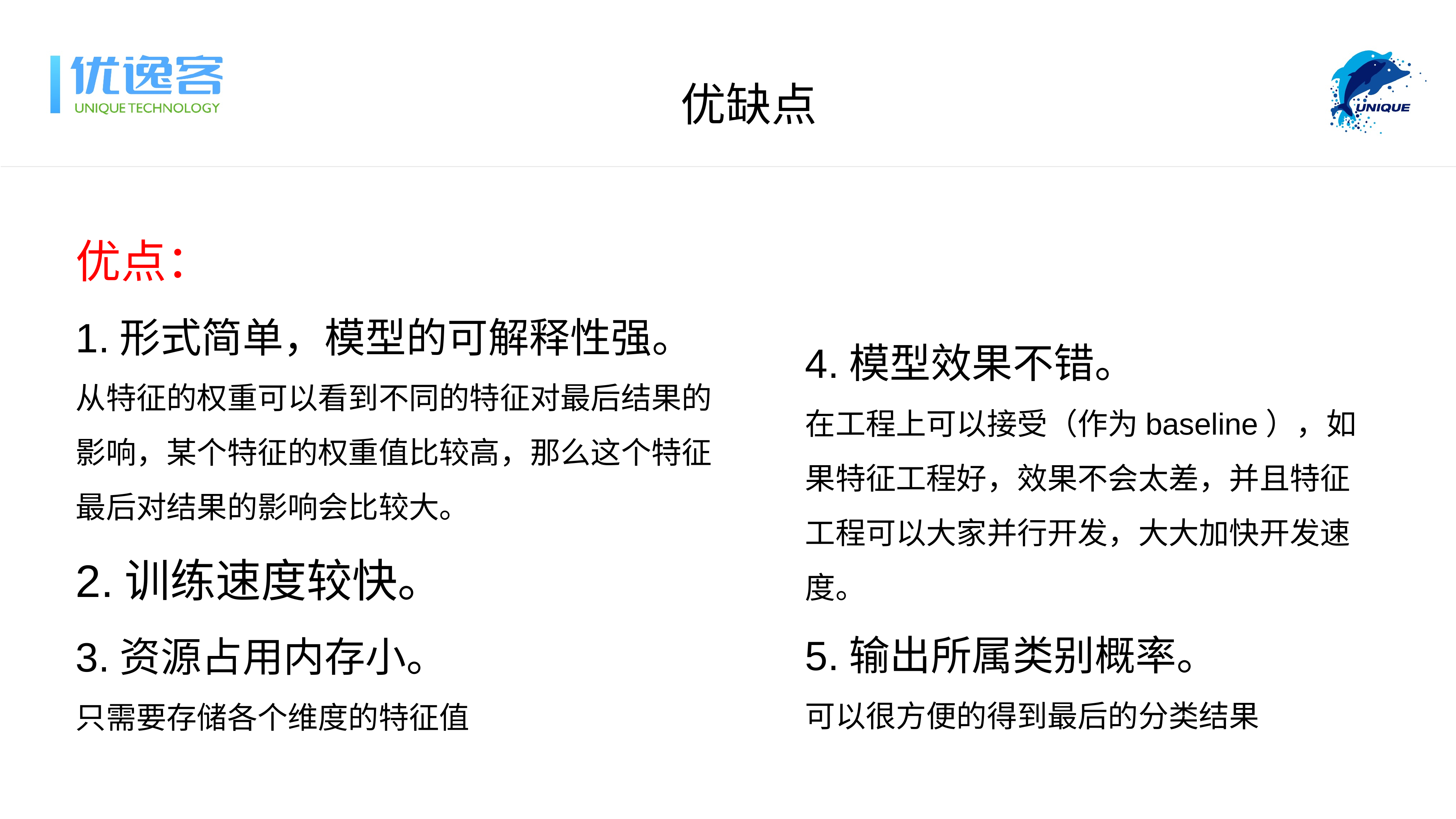

优缺点
优点：
1.形式简单，模型的可解释性强。
从特征的权重可以看到不同的特征对最后结果的影响，某个特征的权重值比较高，那么这个特征最后对结果的影响会比较大。
2.训练速度较快。
3.资源占用内存小。
只需要存储各个维度的特征值
4.模型效果不错。
在工程上可以接受（作为baseline），如果特征工程好，效果不会太差，并且特征工程可以大家并行开发，大大加快开发速度。
5.输出所属类别概率。
可以很方便的得到最后的分类结果